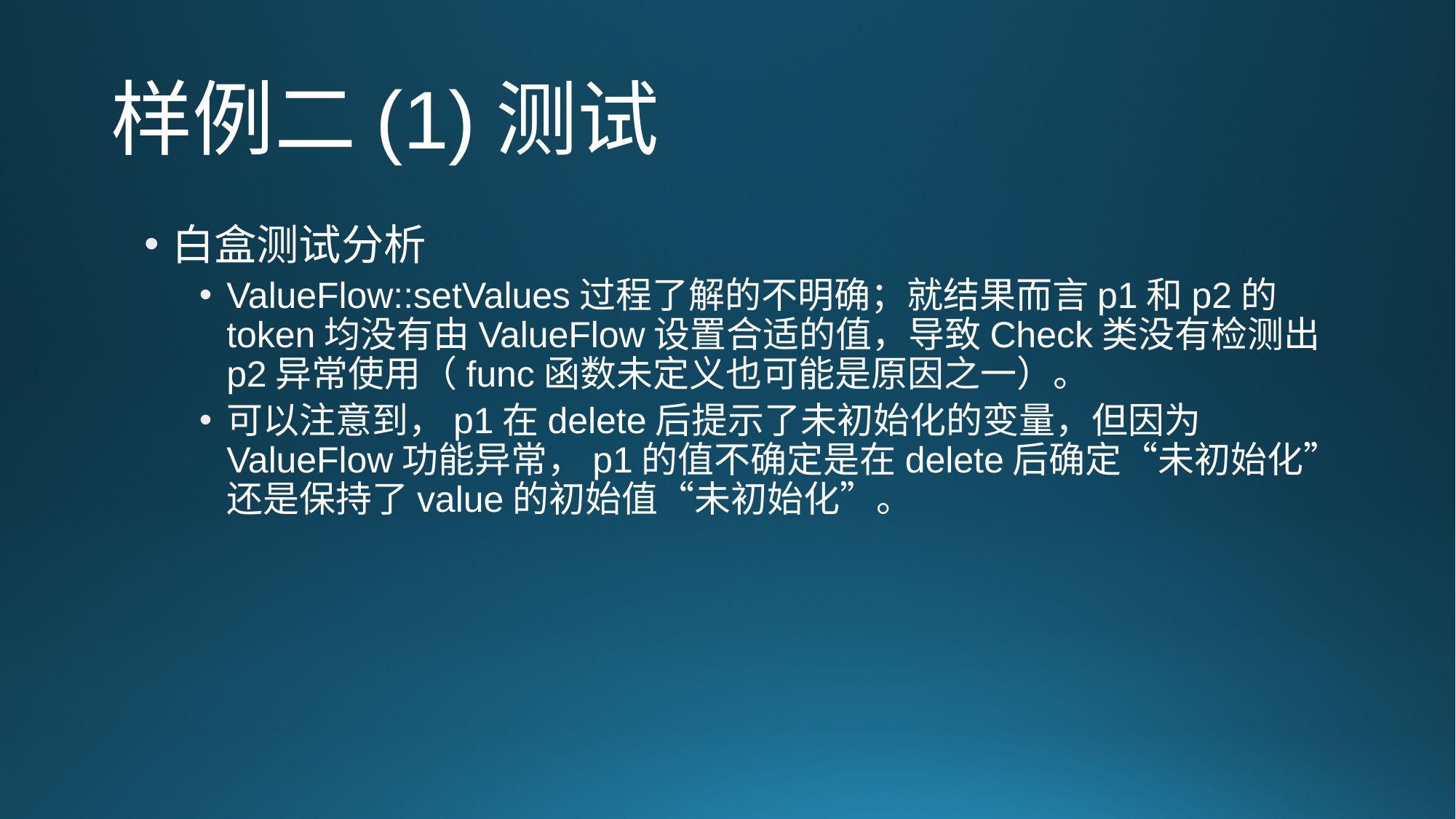

# 样例二(1)测试
白盒测试分析
ValueFlow::setValues过程了解的不明确；就结果而言p1和p2的token均没有由ValueFlow设置合适的值，导致Check类没有检测出p2异常使用（func函数未定义也可能是原因之一）。
可以注意到，p1在delete后提示了未初始化的变量，但因为ValueFlow功能异常，p1的值不确定是在delete后确定“未初始化”还是保持了value的初始值“未初始化”。